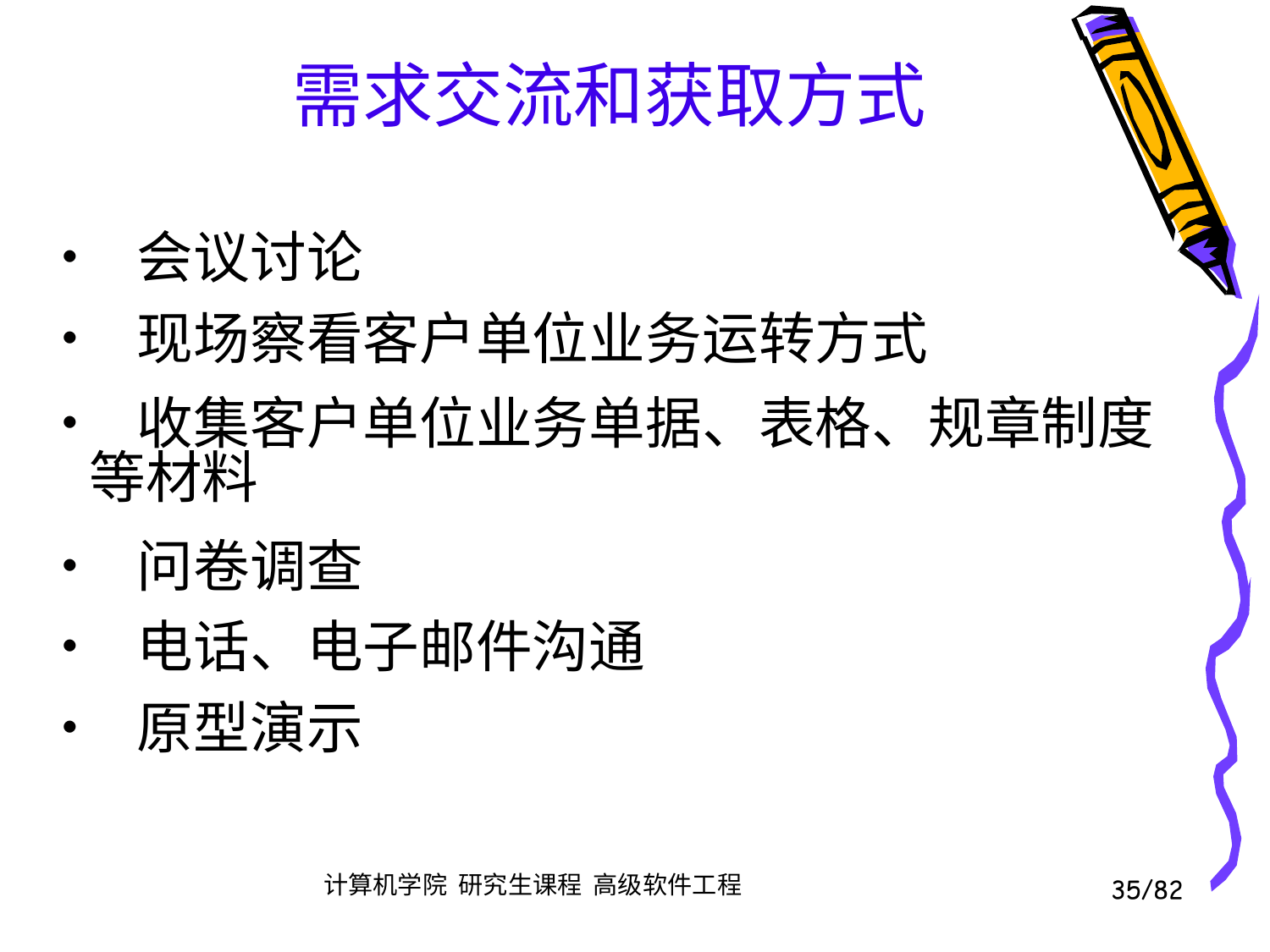

需求交流和获取方式

•  会议讨论
•  现场察看客户单位业务运转方式
•  收集客户单位业务单据、表格、规章制度
	等材料
•  问卷调查
•  电话、电子邮件沟通
•  原型演示

35/82
计算机学院  研究生课程  高级软件工程